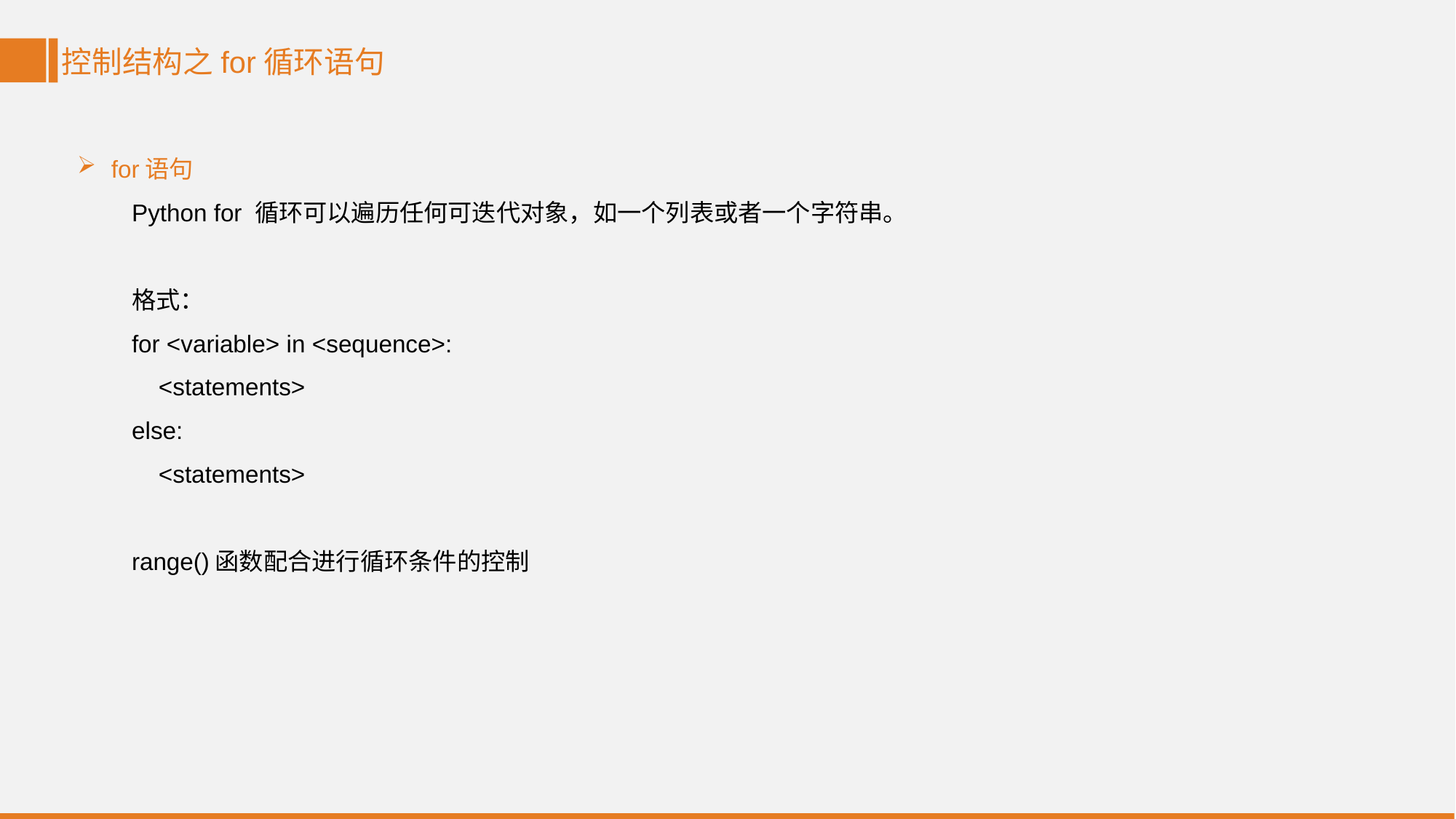

控制结构之for循环语句

for语句
Python for 循环可以遍历任何可迭代对象，如一个列表或者一个字符串。

格式：
for <variable> in <sequence>:
    <statements>
else:
    <statements>

range()函数配合进行循环条件的控制